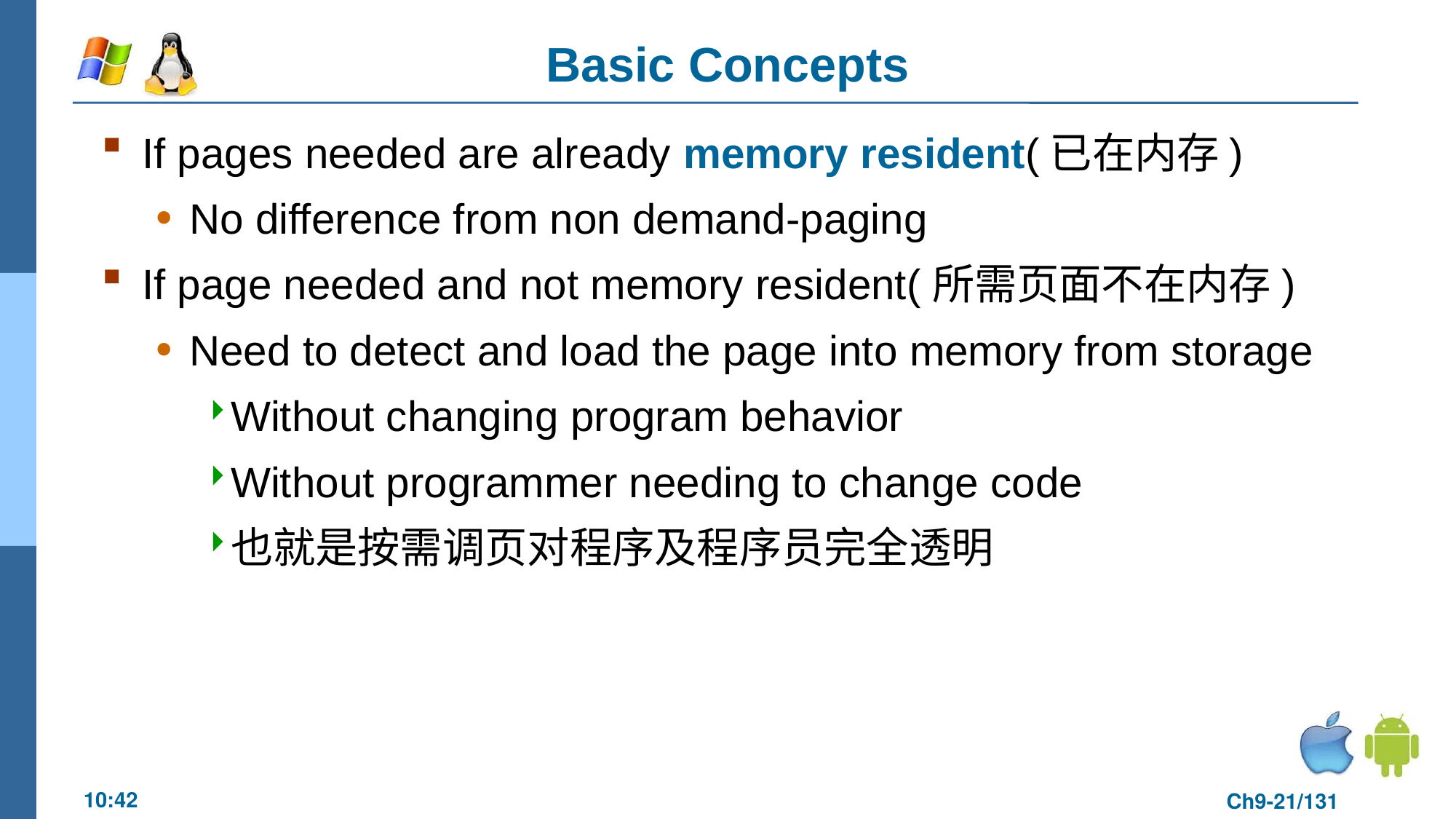

# Basic Concepts
If pages needed are already memory resident(已在内存)
No difference from non demand-paging
If page needed and not memory resident(所需页面不在内存)
Need to detect and load the page into memory from storage
Without changing program behavior
Without programmer needing to change code
也就是按需调页对程序及程序员完全透明